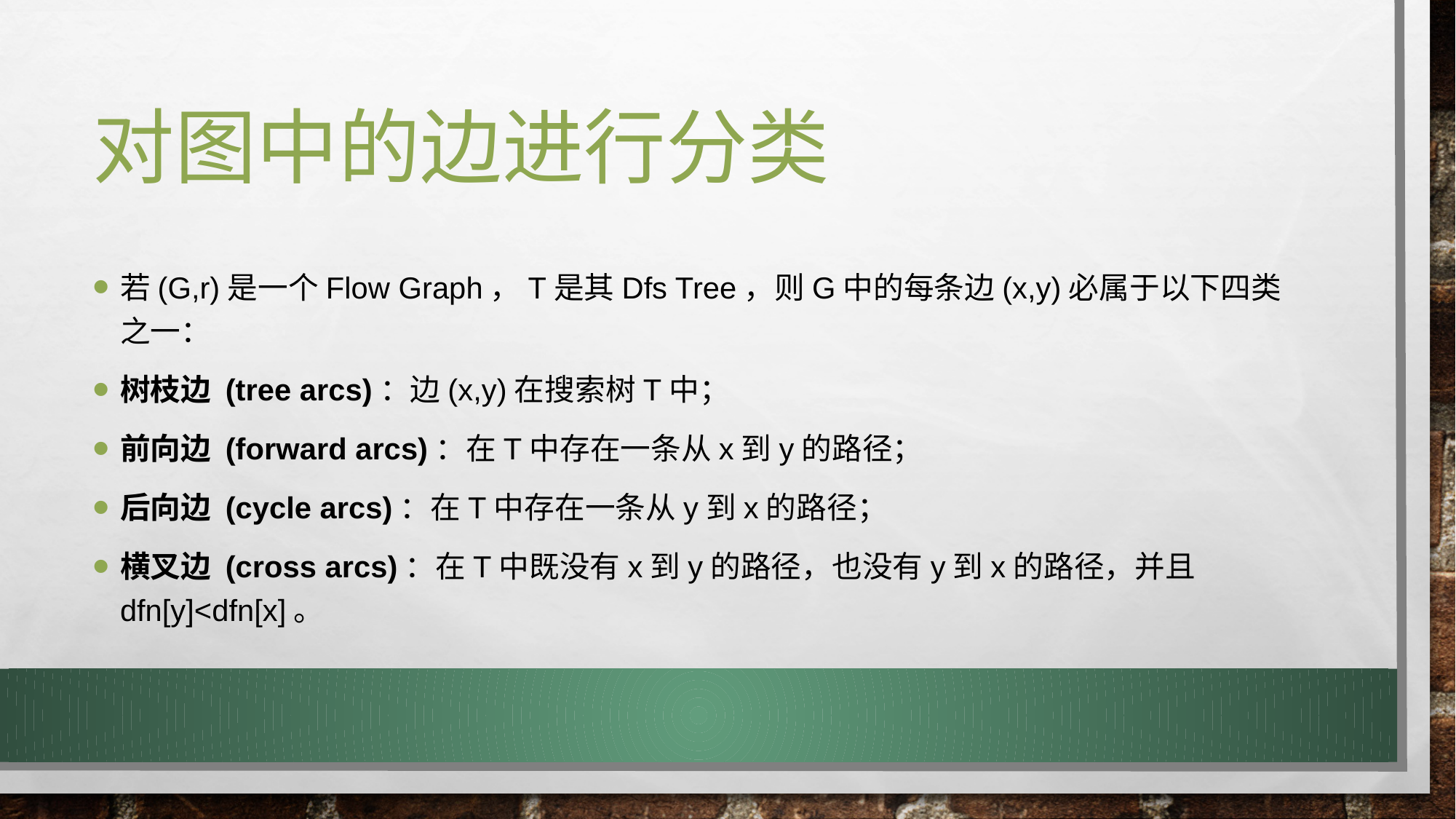

# 对图中的边进行分类
若(G,r)是一个Flow Graph，T是其Dfs Tree，则G中的每条边(x,y)必属于以下四类之一：
树枝边 (tree arcs)：边(x,y)在搜索树T中；
前向边 (forward arcs)：在T中存在一条从x到y的路径；
后向边 (cycle arcs)：在T中存在一条从y到x的路径；
横叉边 (cross arcs)：在T中既没有x到y的路径，也没有y到x的路径，并且dfn[y]<dfn[x]。